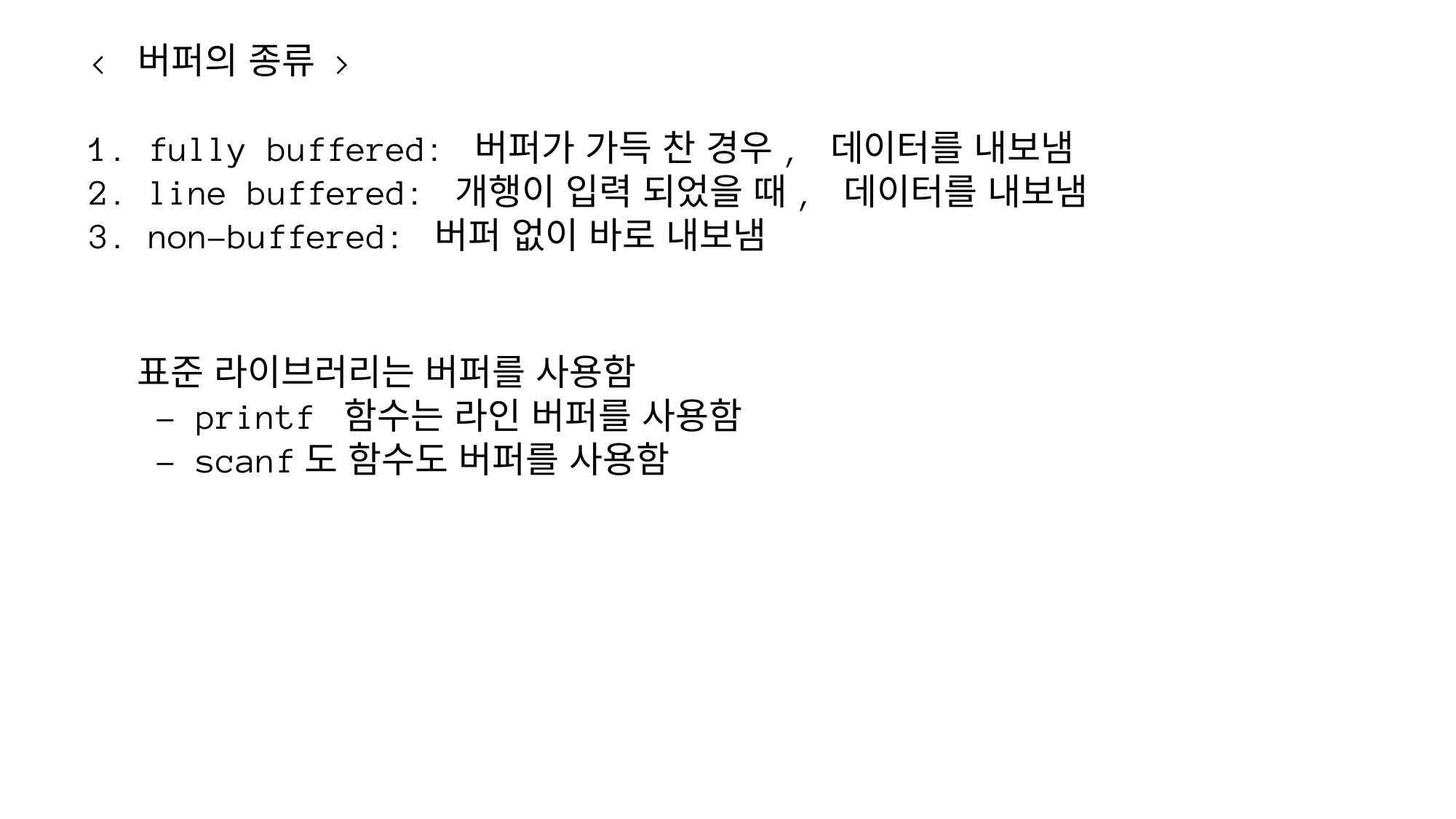

< 버퍼의 종류 >

1. fully buffered: 버퍼가 가득 찬 경우, 데이터를 내보냄
2. line buffered: 개행이 입력 되었을 때, 데이터를 내보냄
3. non-buffered: 버퍼 없이 바로 내보냄
표준 라이브러리는 버퍼를 사용함
 - printf 함수는 라인 버퍼를 사용함
 - scanf도 함수도 버퍼를 사용함